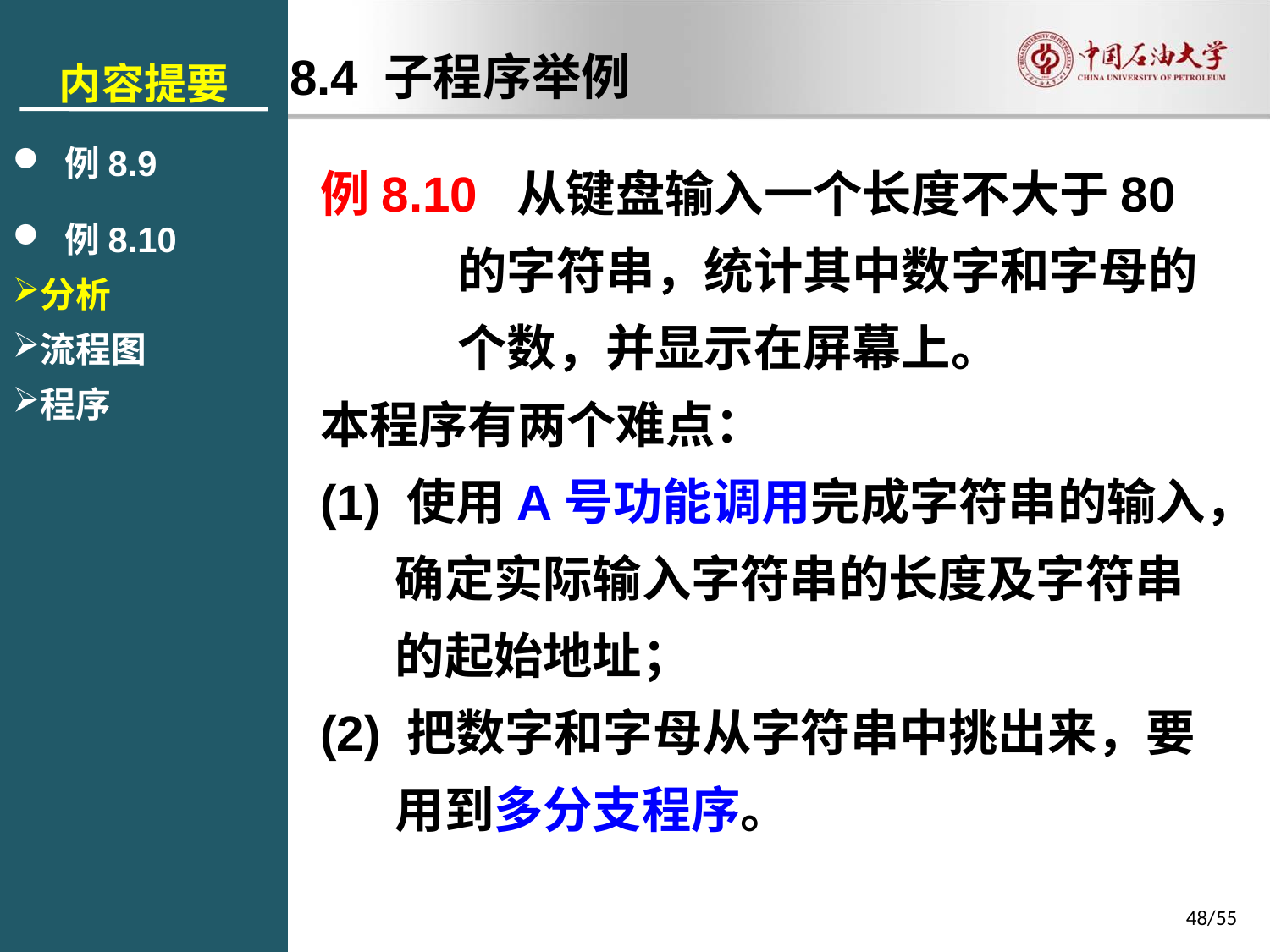

内容提要
 例8.9
 例8.10
分析
流程图
程序

8.4 子程序举例
例8.10  从键盘输入一个长度不大于80的字符串，统计其中数字和字母的个数，并显示在屏幕上。
本程序有两个难点：
(1) 使用A号功能调用完成字符串的输入，确定实际输入字符串的长度及字符串的起始地址；
(2) 把数字和字母从字符串中挑出来，要用到多分支程序。
48/55